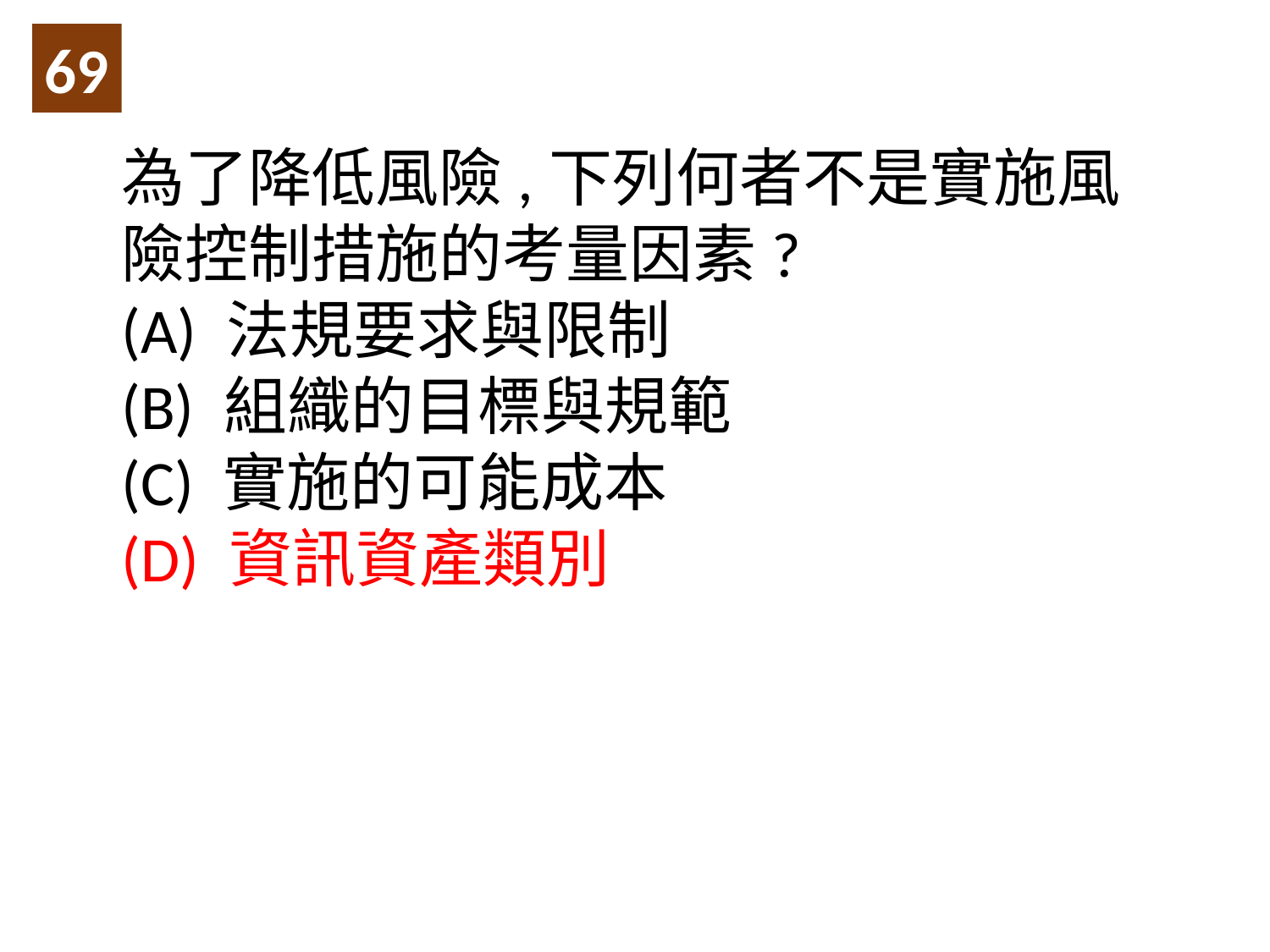

69
為了降低風險,下列何者不是實施風險控制措施的考量因素?
(A) 法規要求與限制
(B) 組織的目標與規範
(C) 實施的可能成本
(D) 資訊資產類別